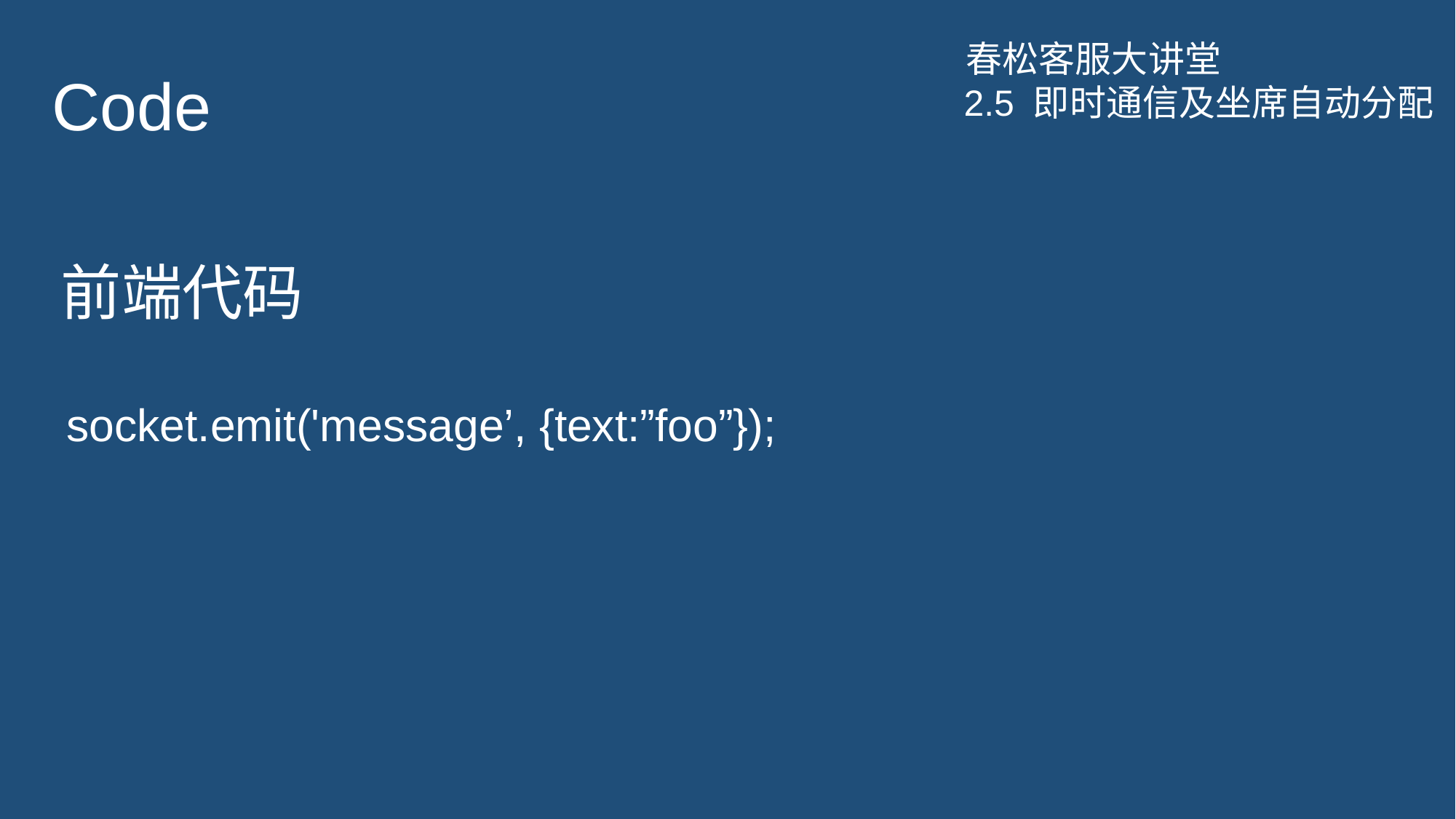

Code
春松客服大讲堂
2.5 即时通信及坐席自动分配
前端代码
socket.emit('message’, {text:”foo”});